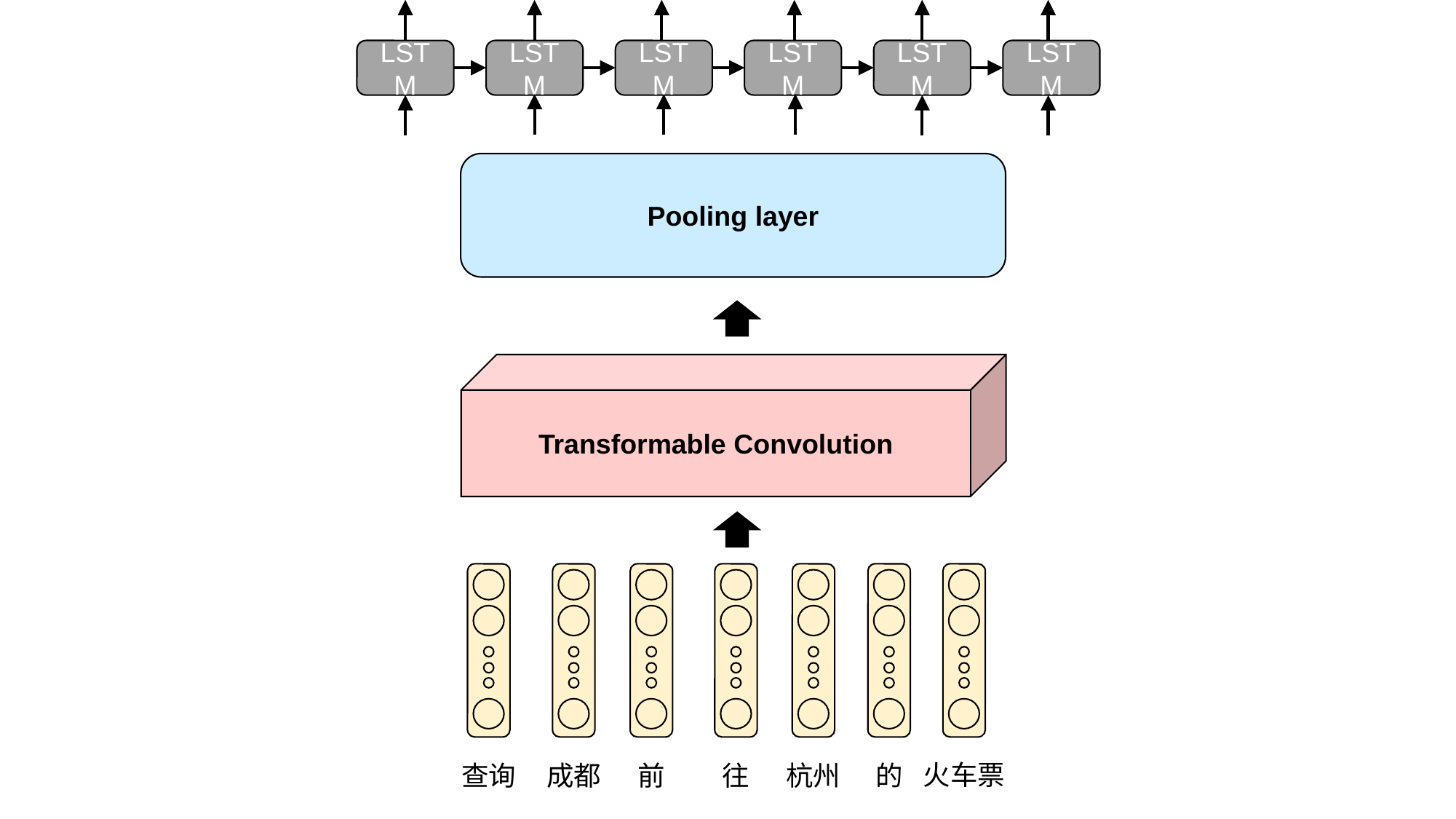

LSTM
LSTM
LSTM
LSTM
LSTM
LSTM
Pooling layer

Transformable Convolution

火车票
查询
成都
前
往
杭州
的